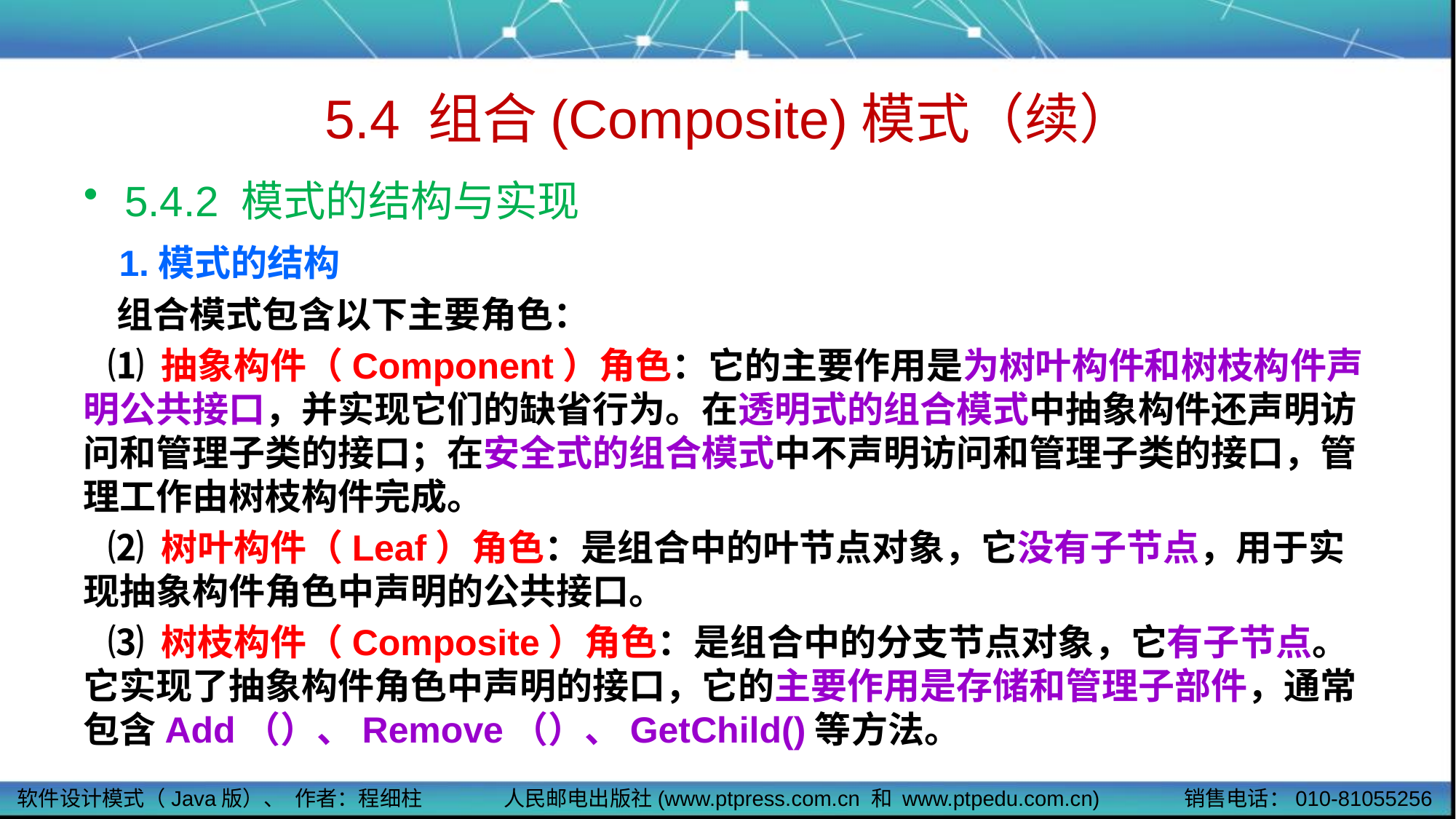

# 5.4 组合(Composite)模式（续）
5.4.2 模式的结构与实现
   1.模式的结构
   组合模式包含以下主要角色：
   ⑴ 抽象构件（Component）角色：它的主要作用是为树叶构件和树枝构件声明公共接口，并实现它们的缺省行为。在透明式的组合模式中抽象构件还声明访问和管理子类的接口；在安全式的组合模式中不声明访问和管理子类的接口，管理工作由树枝构件完成。
   ⑵ 树叶构件（Leaf）角色：是组合中的叶节点对象，它没有子节点，用于实现抽象构件角色中声明的公共接口。
   ⑶ 树枝构件（Composite）角色：是组合中的分支节点对象，它有子节点。它实现了抽象构件角色中声明的接口，它的主要作用是存储和管理子部件，通常包含Add（）、Remove（）、GetChild()等方法。
软件设计模式（Java版）、  作者：程细柱
人民邮电出版社(www.ptpress.com.cn 和 www.ptpedu.com.cn)
销售电话：010-81055256